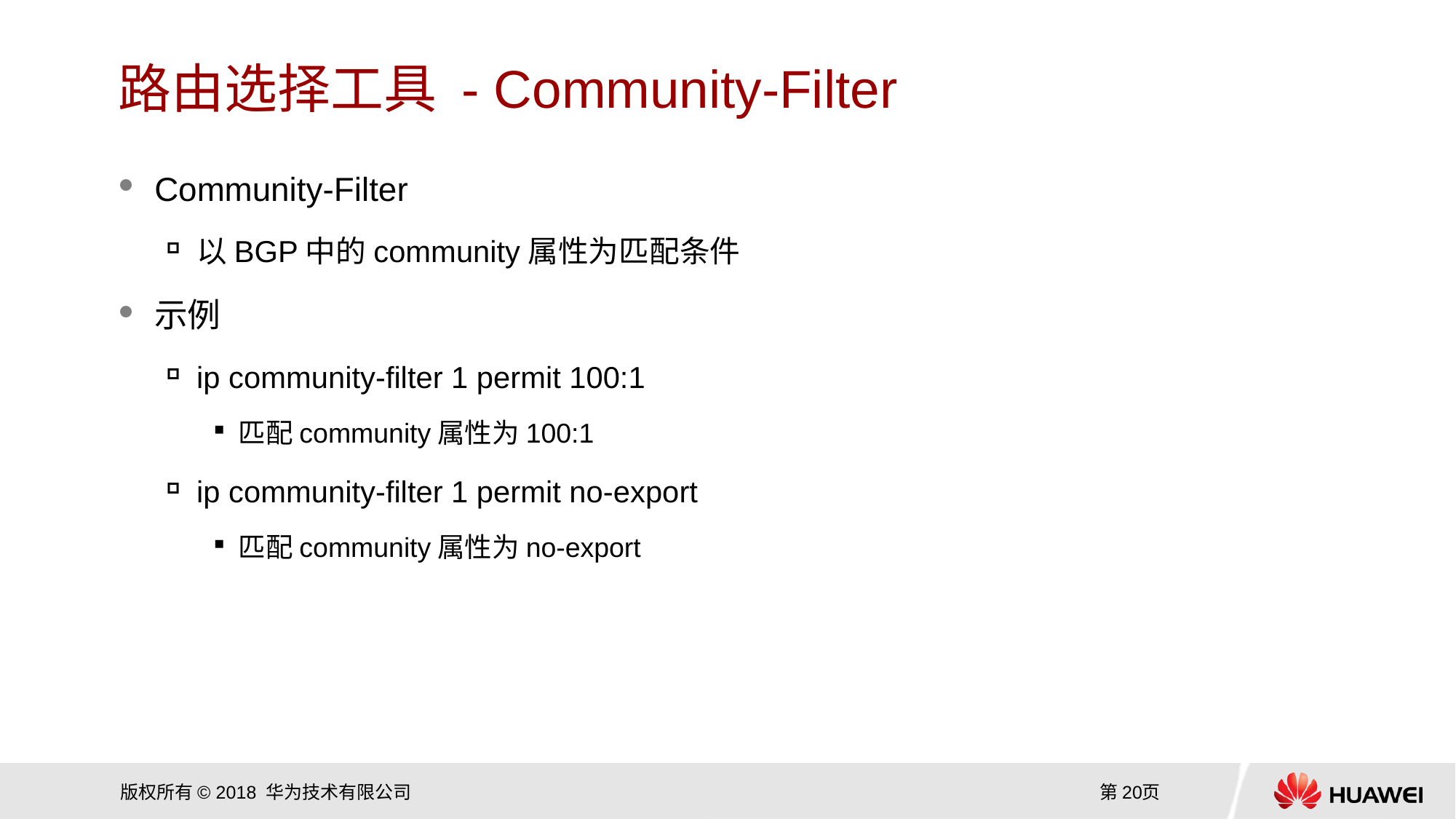

# 路由选择工具 - Community-Filter
Community-Filter
以BGP中的community属性为匹配条件
示例
ip community-filter 1 permit 100:1
匹配community属性为100:1
ip community-filter 1 permit no-export
匹配community属性为no-export